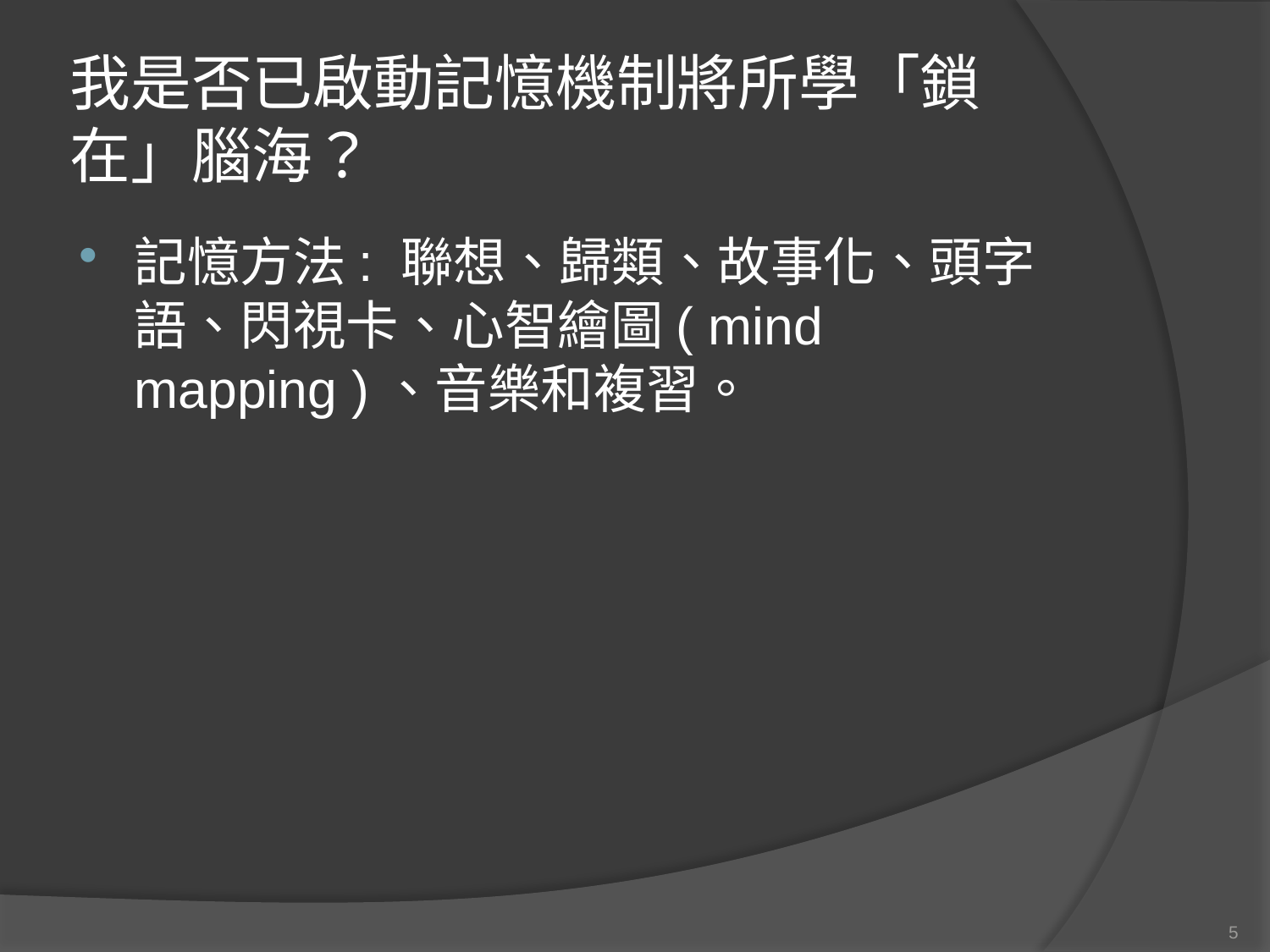

# 我是否已啟動記憶機制將所學「鎖在」腦海？
記憶方法: 聯想、歸類、故事化、頭字語、閃視卡、心智繪圖( mind mapping )、音樂和複習。

5